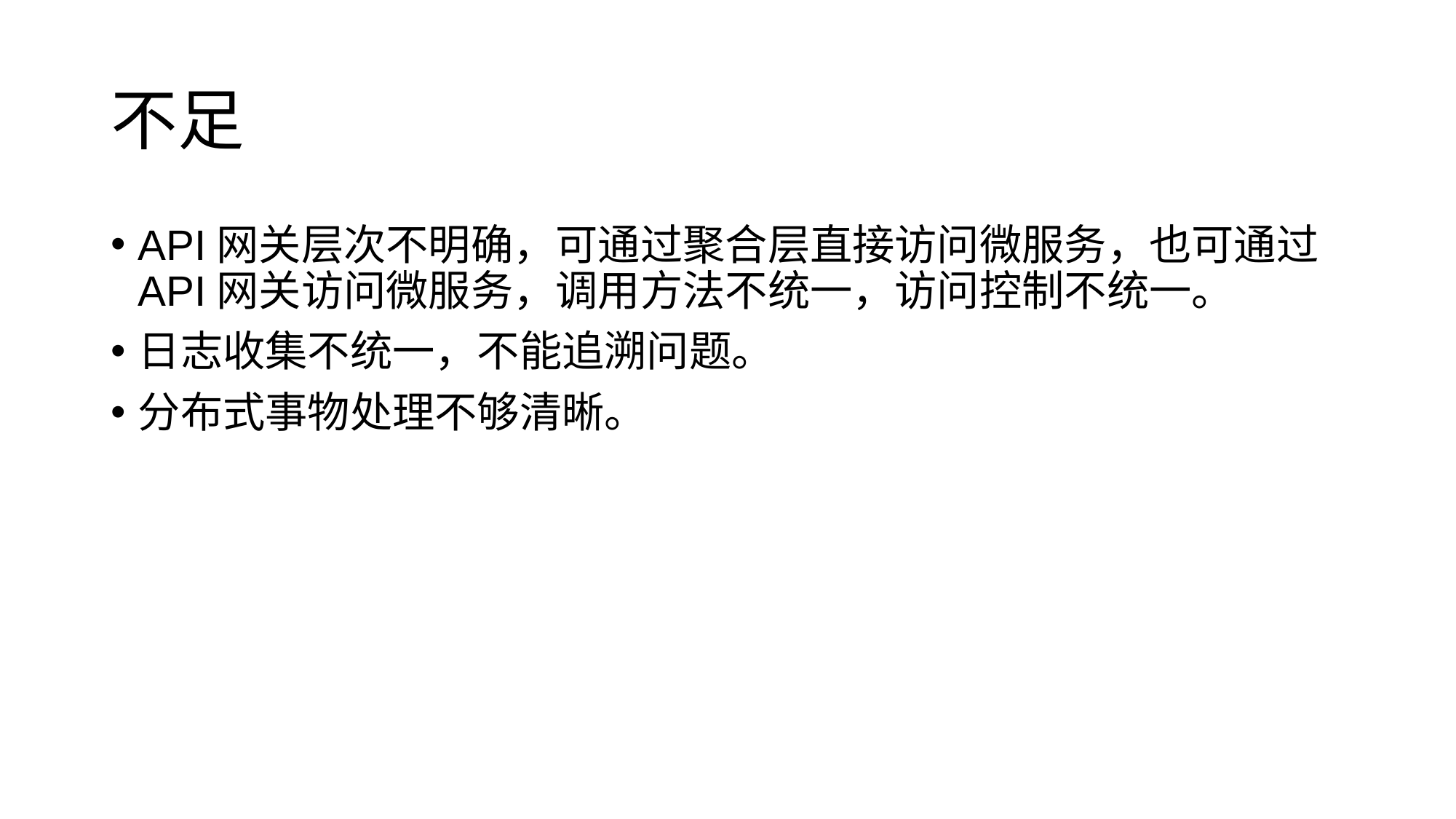

# 不足
API网关层次不明确，可通过聚合层直接访问微服务，也可通过API网关访问微服务，调用方法不统一，访问控制不统一。
日志收集不统一，不能追溯问题。
分布式事物处理不够清晰。